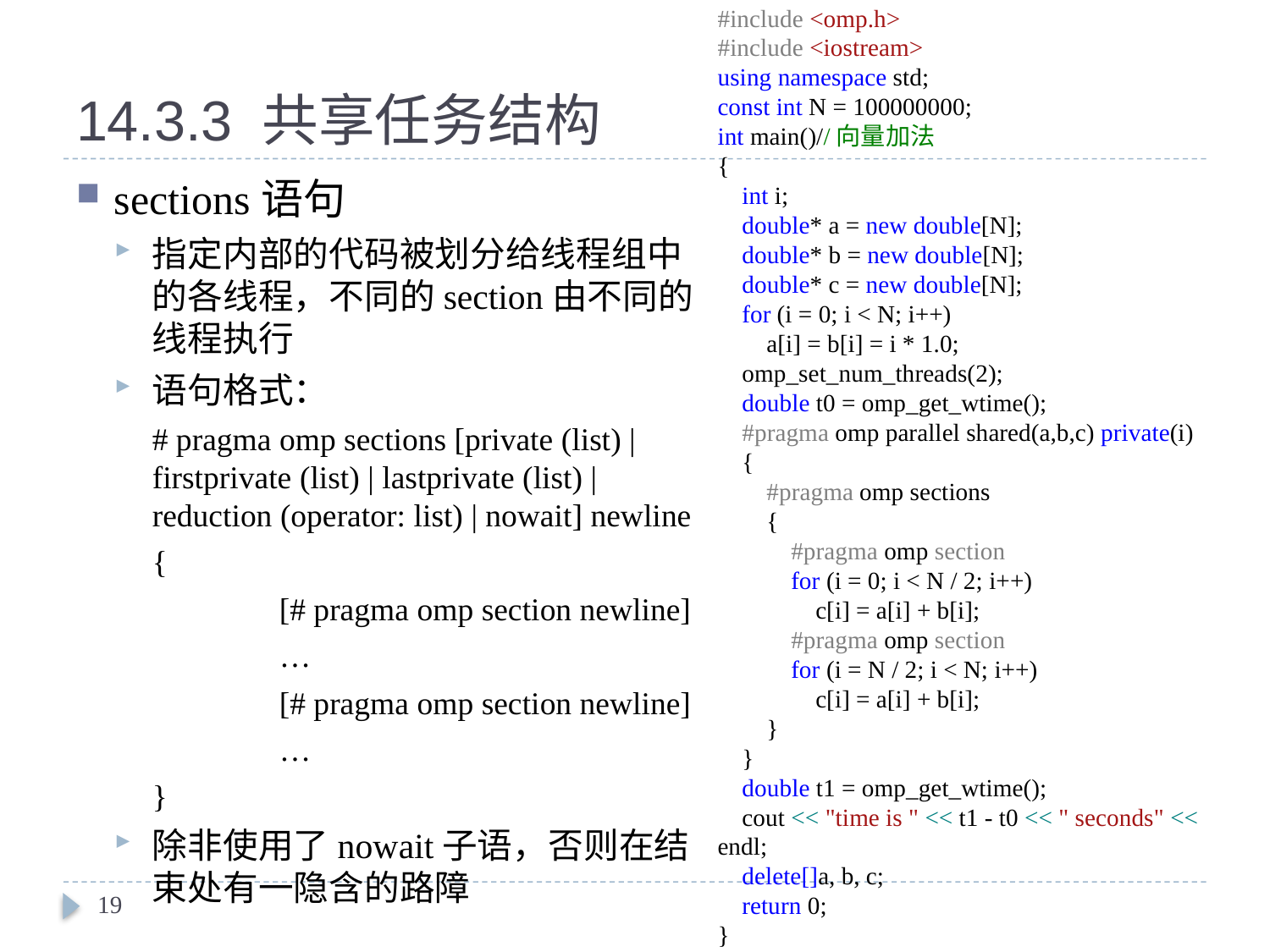

#include <omp.h>
#include <iostream>
using namespace std;
const int N = 100000000;
int main()//向量加法
{
    int i;
    double* a = new double[N];
    double* b = new double[N];
    double* c = new double[N];
    for (i = 0; i < N; i++)
        a[i] = b[i] = i * 1.0;
    omp_set_num_threads(2);
    double t0 = omp_get_wtime();
    #pragma omp parallel shared(a,b,c) private(i)
    {
        #pragma omp sections
        {
            #pragma omp section
            for (i = 0; i < N / 2; i++)
                c[i] = a[i] + b[i];
            #pragma omp section
            for (i = N / 2; i < N; i++)
                c[i] = a[i] + b[i];
        }
    }
    double t1 = omp_get_wtime();
    cout << "time is " << t1 - t0 << " seconds" << endl;
    delete[]a, b, c;
    return 0;
}
# 14.3.3 共享任务结构
sections语句
指定内部的代码被划分给线程组中的各线程，不同的section由不同的线程执行
语句格式：
	# pragma omp sections [private (list) | firstprivate (list) | lastprivate (list) | reduction (operator: list) | nowait] newline
	{
		[# pragma omp section newline]
		…
		[# pragma omp section newline]
		…
	}
除非使用了nowait子语，否则在结束处有一隐含的路障
19